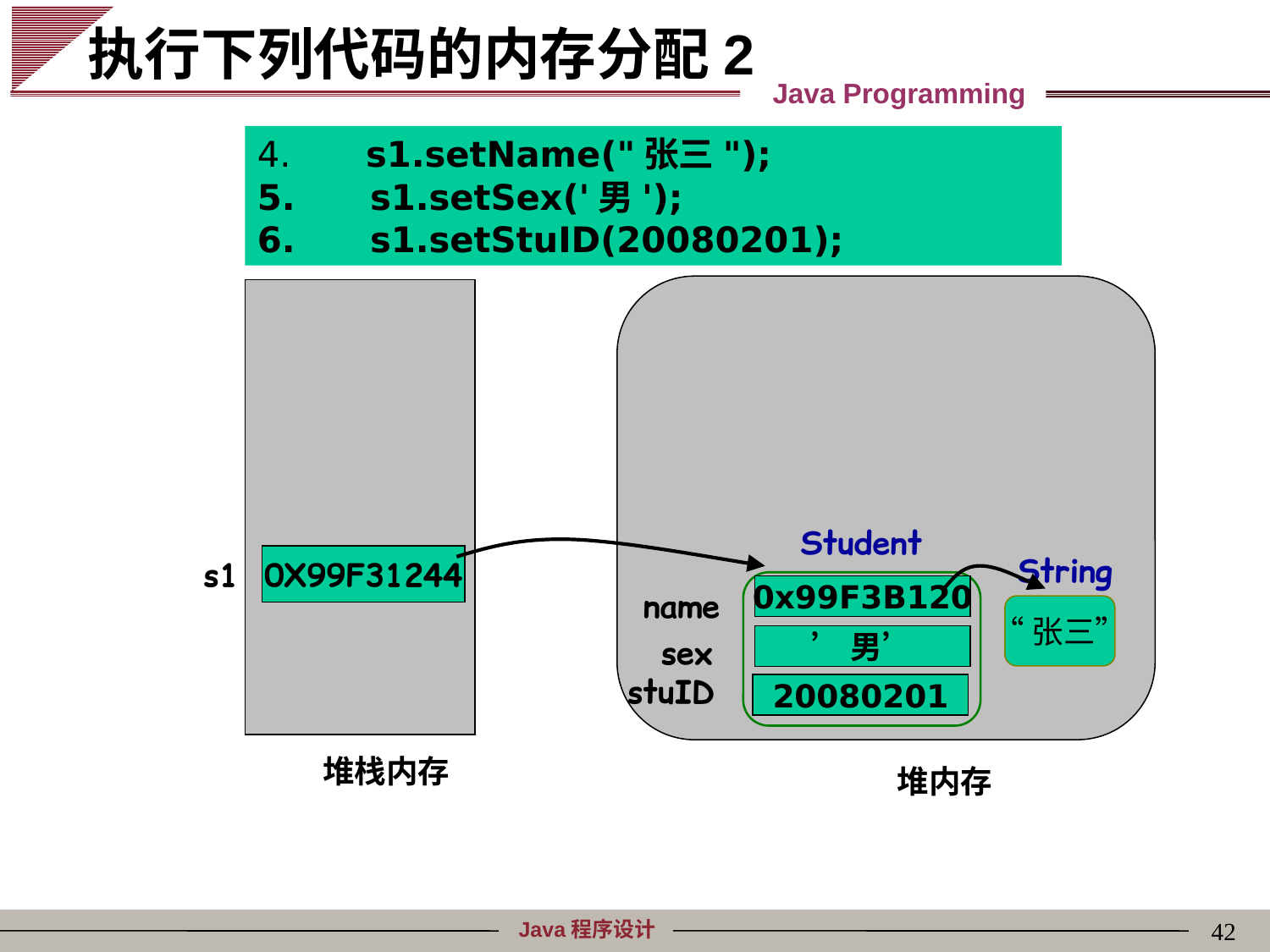

执行下列代码的内存分配2
    s1.setName("张三");
    s1.setSex('男');
    s1.setStuID(20080201);

Student
String

0x99F3B120
name
“张三”
’男’
   sex
20080201
stuID

0X99F31244
       s1
堆栈内存
堆内存